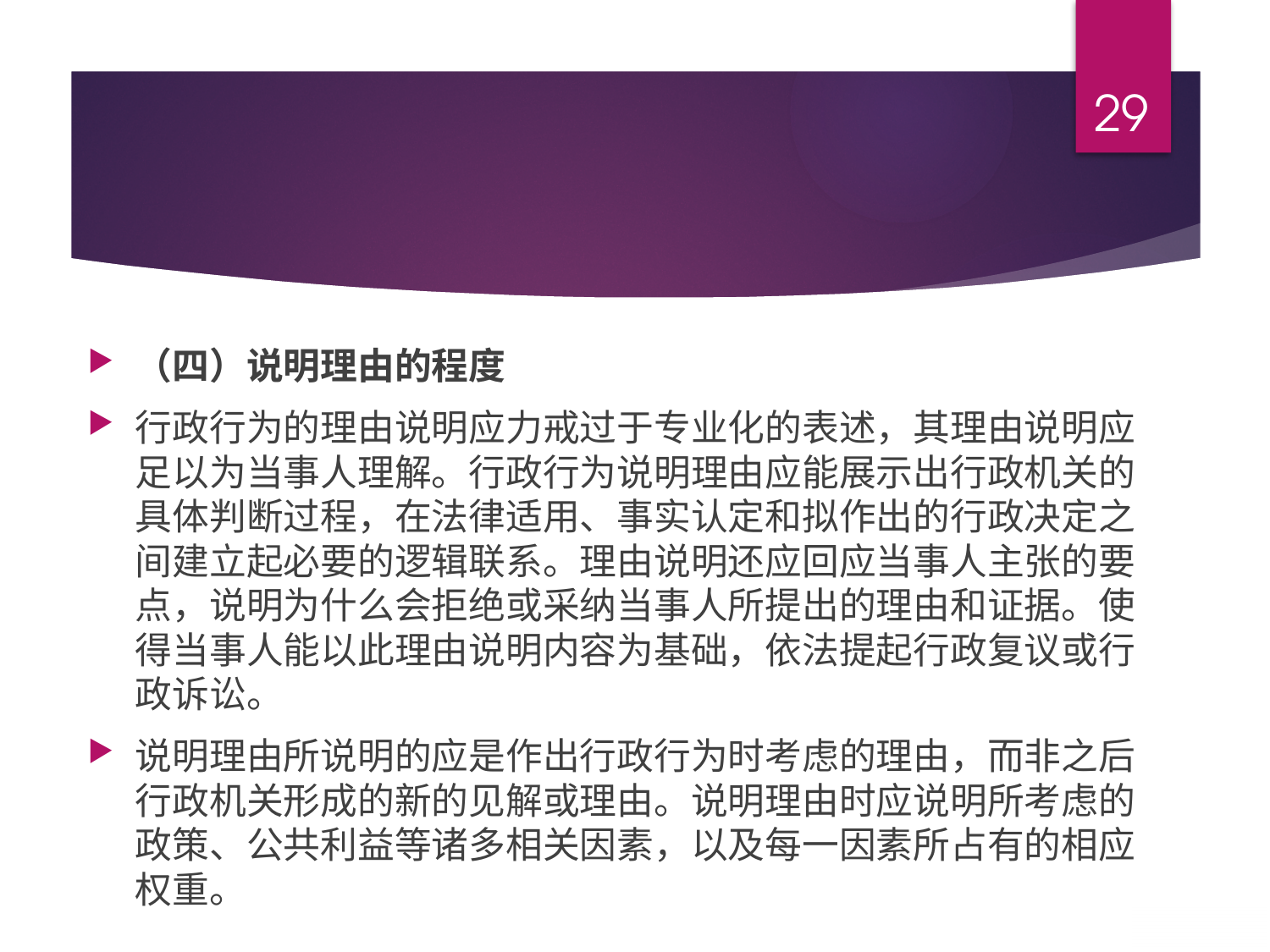

29
#
（四）说明理由的程度
行政行为的理由说明应力戒过于专业化的表述，其理由说明应足以为当事人理解。行政行为说明理由应能展示出行政机关的具体判断过程，在法律适用、事实认定和拟作出的行政决定之间建立起必要的逻辑联系。理由说明还应回应当事人主张的要点，说明为什么会拒绝或采纳当事人所提出的理由和证据。使得当事人能以此理由说明内容为基础，依法提起行政复议或行政诉讼。
说明理由所说明的应是作出行政行为时考虑的理由，而非之后行政机关形成的新的见解或理由。说明理由时应说明所考虑的政策、公共利益等诸多相关因素，以及每一因素所占有的相应权重。